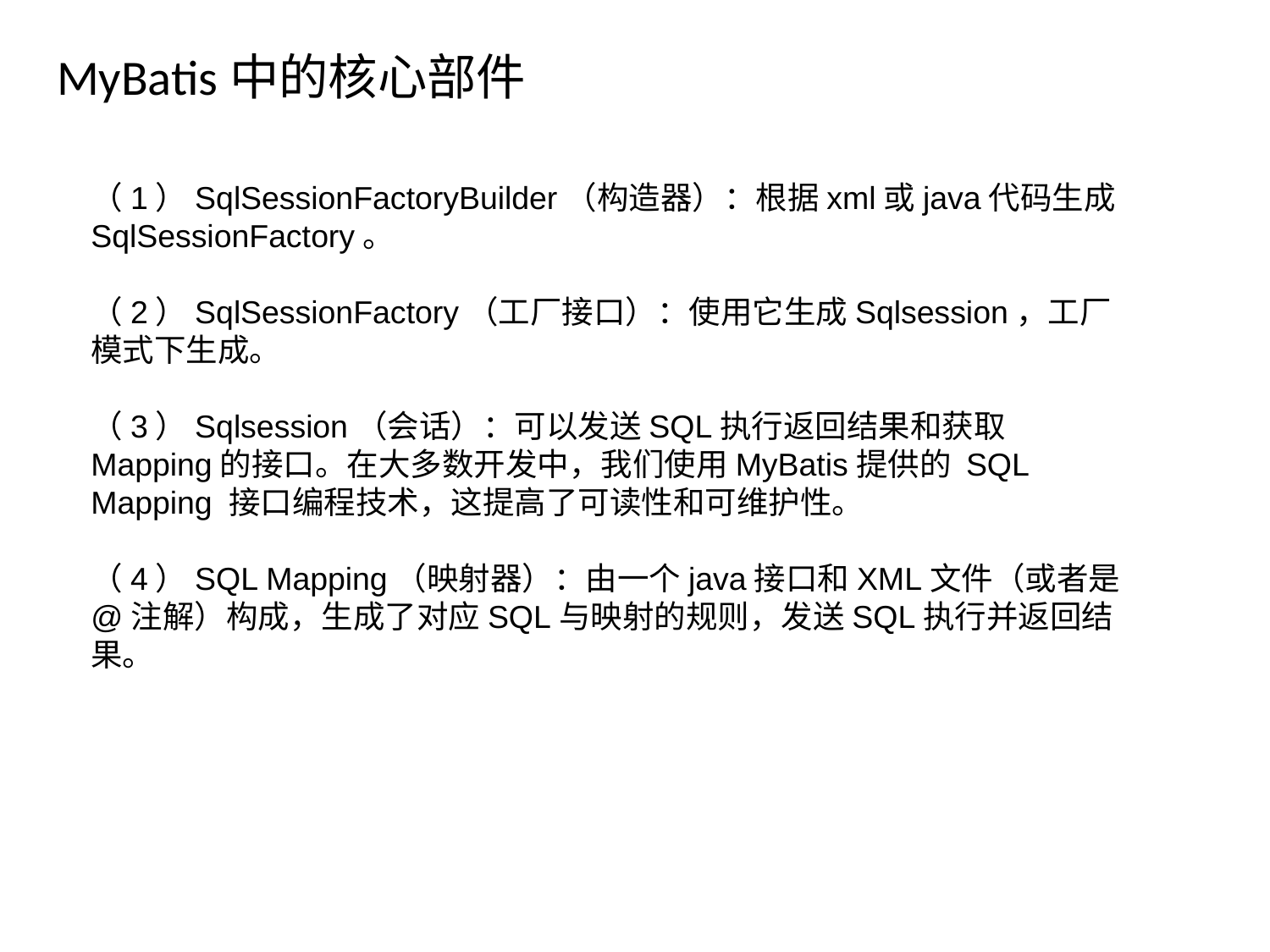

MyBatis中的核心部件
（1）SqlSessionFactoryBuilder（构造器）：根据xml或java代码生成SqlSessionFactory。

（2）SqlSessionFactory（工厂接口）：使用它生成Sqlsession，工厂模式下生成。

（3）Sqlsession（会话）：可以发送SQL执行返回结果和获取Mapping的接口。在大多数开发中，我们使用MyBatis提供的 SQL Mapping 接口编程技术，这提高了可读性和可维护性。

（4）SQL Mapping（映射器）：由一个java接口和XML文件（或者是@注解）构成，生成了对应SQL与映射的规则，发送SQL执行并返回结果。
点击添加文本
点击添加文本
点击添加文本
点击添加文本